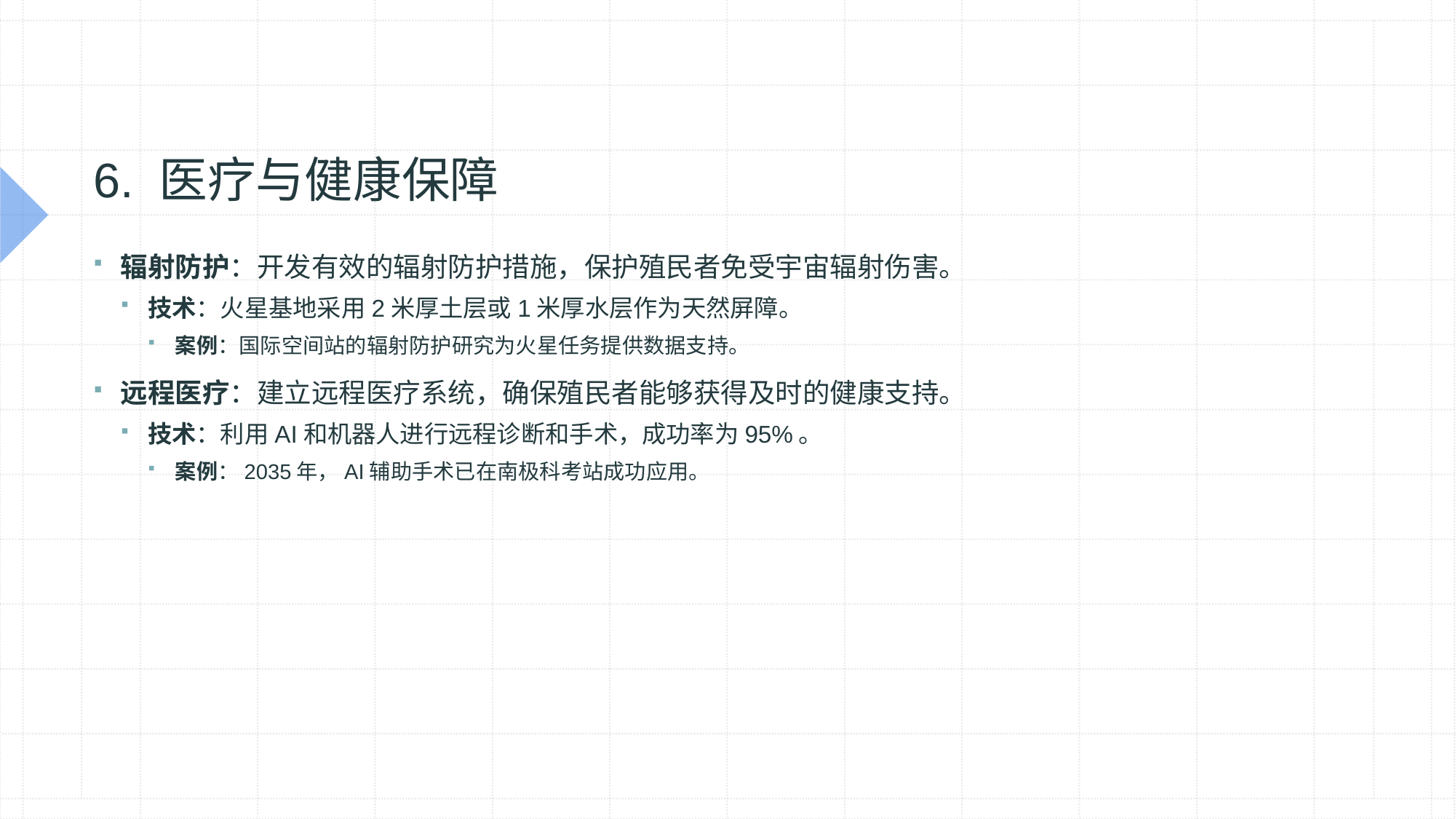

# 6. 医疗与健康保障
辐射防护：开发有效的辐射防护措施，保护殖民者免受宇宙辐射伤害。
技术：火星基地采用2米厚土层或1米厚水层作为天然屏障。
案例：国际空间站的辐射防护研究为火星任务提供数据支持。
远程医疗：建立远程医疗系统，确保殖民者能够获得及时的健康支持。
技术：利用AI和机器人进行远程诊断和手术，成功率为95%。
案例：2035年，AI辅助手术已在南极科考站成功应用。